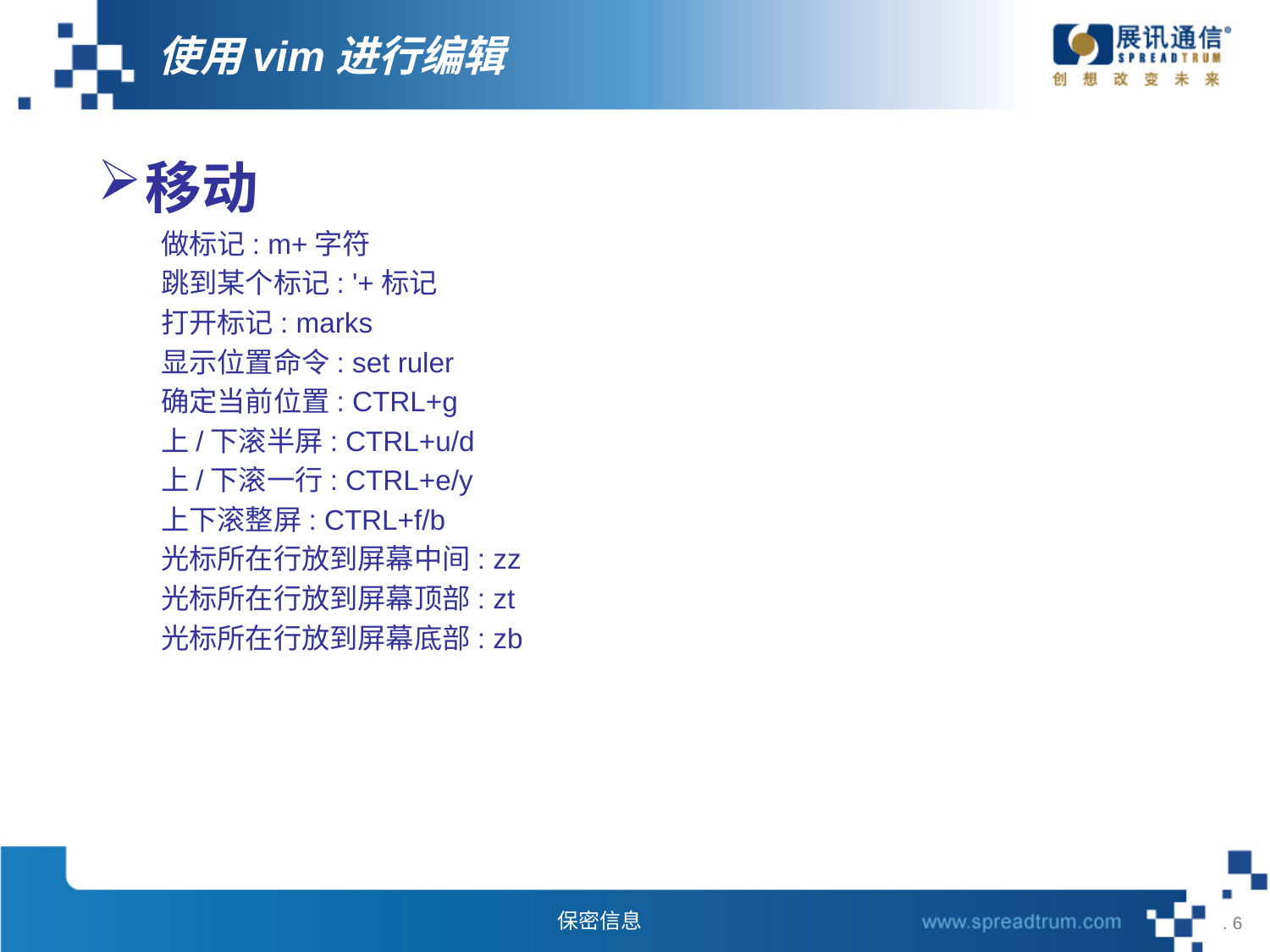

# 使用vim进行编辑
移动
做标记: m+字符
跳到某个标记: '+标记
打开标记: marks
显示位置命令: set ruler
确定当前位置: CTRL+g
上/下滚半屏: CTRL+u/d
上/下滚一行: CTRL+e/y
上下滚整屏: CTRL+f/b
光标所在行放到屏幕中间: zz
光标所在行放到屏幕顶部: zt
光标所在行放到屏幕底部: zb

  . 6